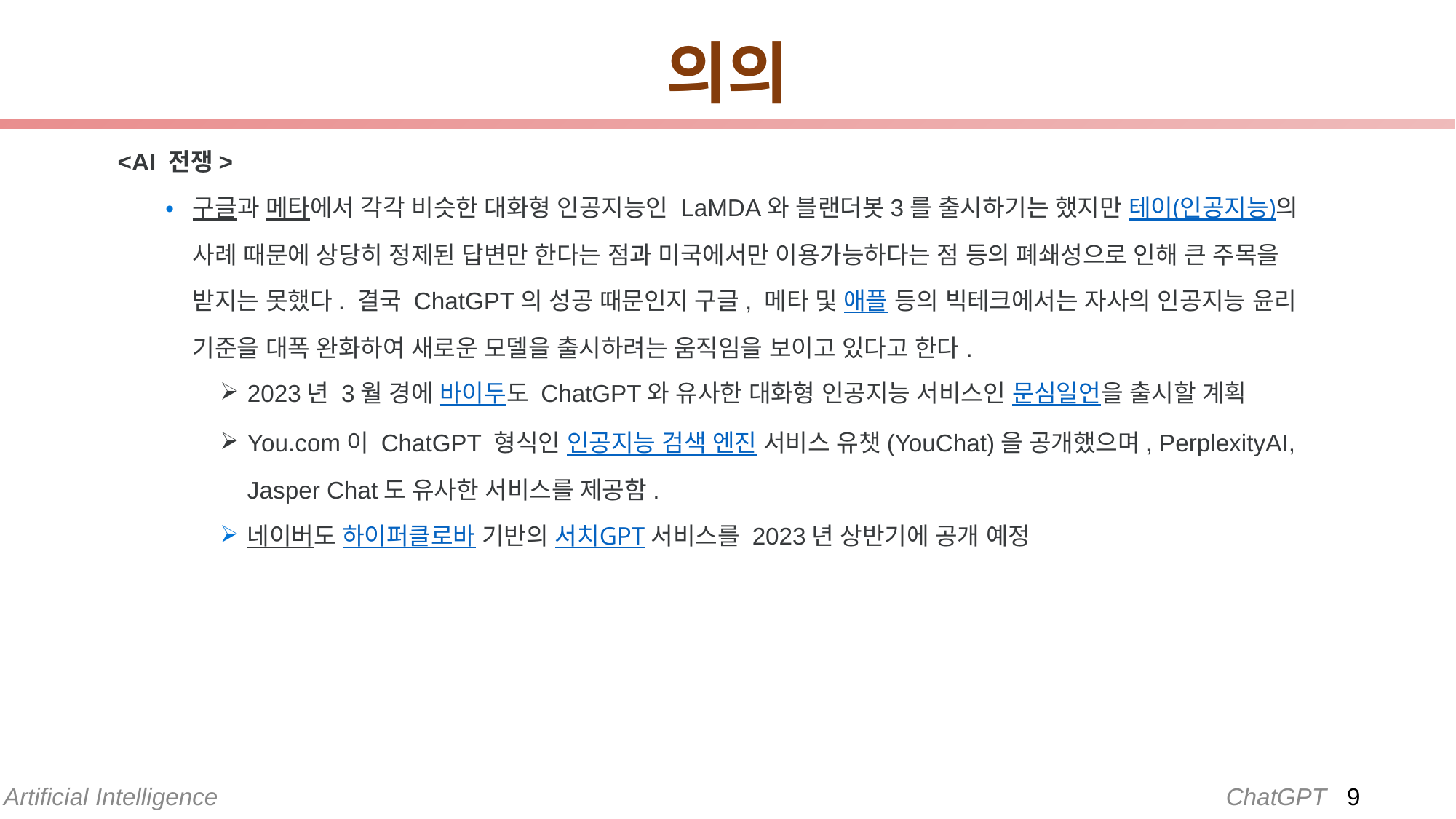

# 의의
 <AI 전쟁>
구글과 메타에서 각각 비슷한 대화형 인공지능인 LaMDA와 블랜더봇3를 출시하기는 했지만 테이(인공지능)의 사례 때문에 상당히 정제된 답변만 한다는 점과 미국에서만 이용가능하다는 점 등의 폐쇄성으로 인해 큰 주목을 받지는 못했다. 결국 ChatGPT의 성공 때문인지 구글, 메타 및 애플 등의 빅테크에서는 자사의 인공지능 윤리 기준을 대폭 완화하여 새로운 모델을 출시하려는 움직임을 보이고 있다고 한다.
2023년 3월 경에 바이두도 ChatGPT와 유사한 대화형 인공지능 서비스인 문심일언을 출시할 계획
You.com이 ChatGPT 형식인 인공지능 검색 엔진 서비스 유챗(YouChat)을 공개했으며, PerplexityAI, Jasper Chat도 유사한 서비스를 제공함.
네이버도 하이퍼클로바 기반의 서치GPT 서비스를 2023년 상반기에 공개 예정